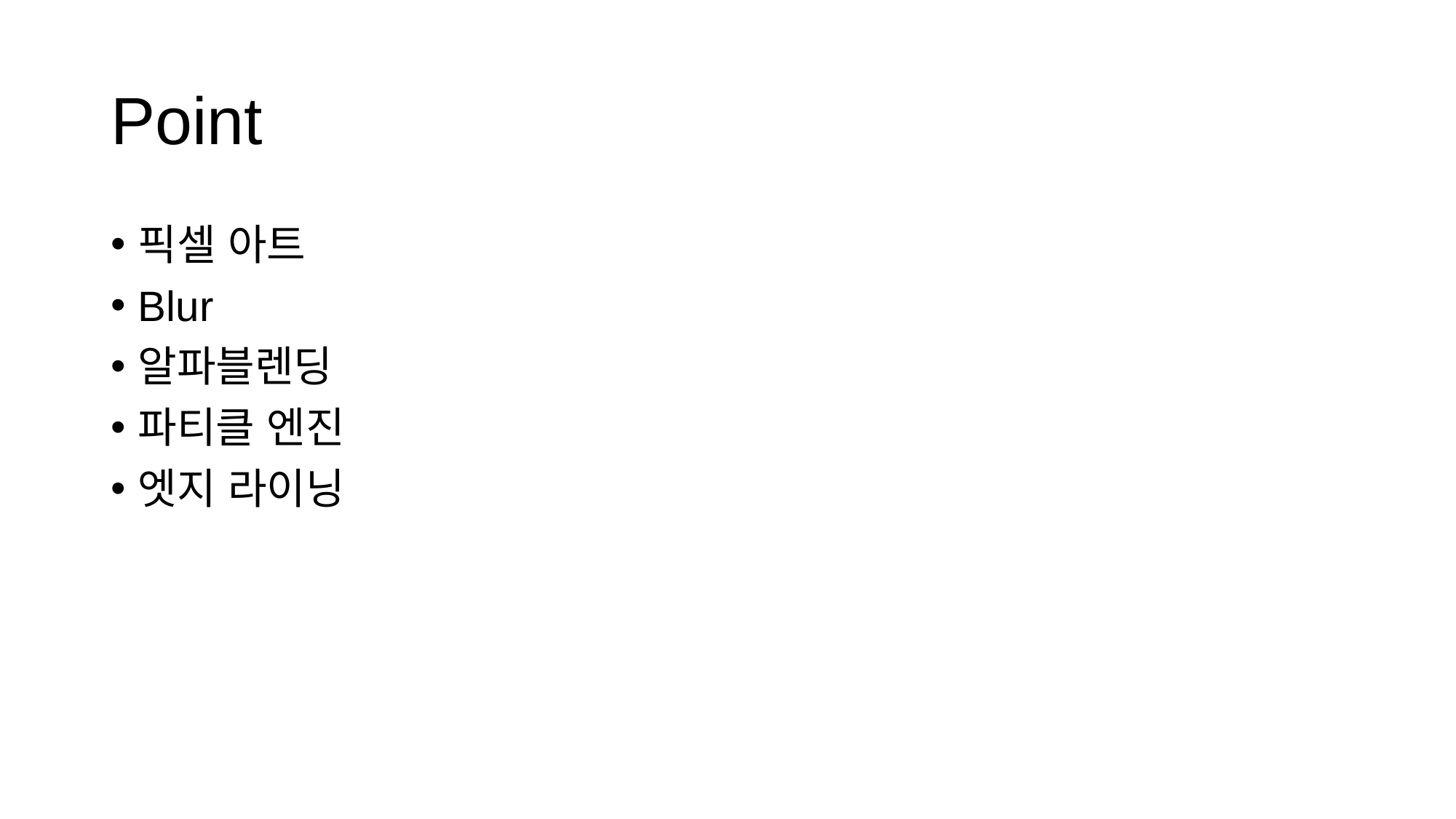

# Point
픽셀 아트
Blur
알파블렌딩
파티클 엔진
엣지 라이닝